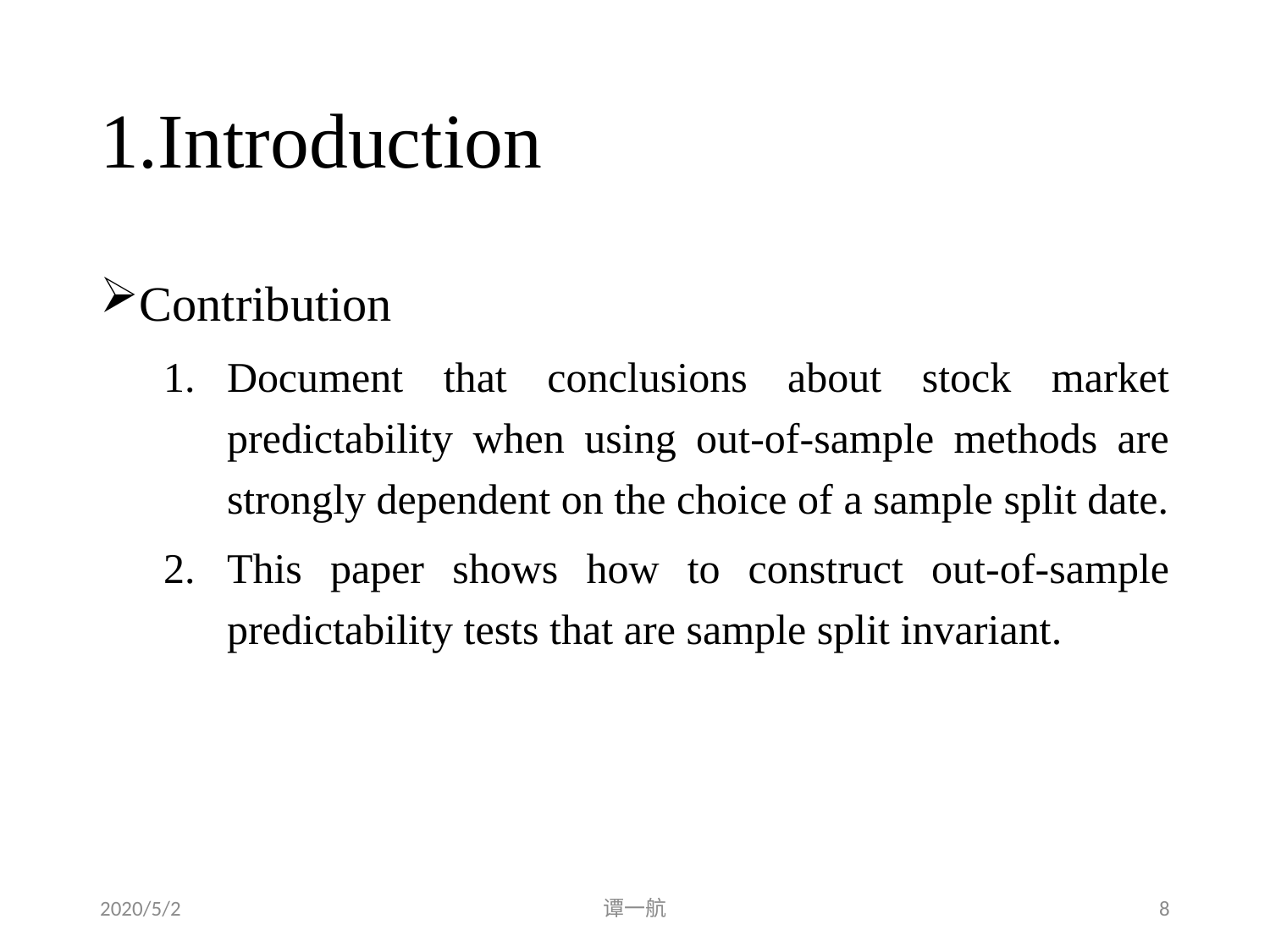

# 1.Introduction
Contribution
Document that conclusions about stock market predictability when using out-of-sample methods are strongly dependent on the choice of a sample split date.
This paper shows how to construct out-of-sample predictability tests that are sample split invariant.
2020/5/2
谭一航
8